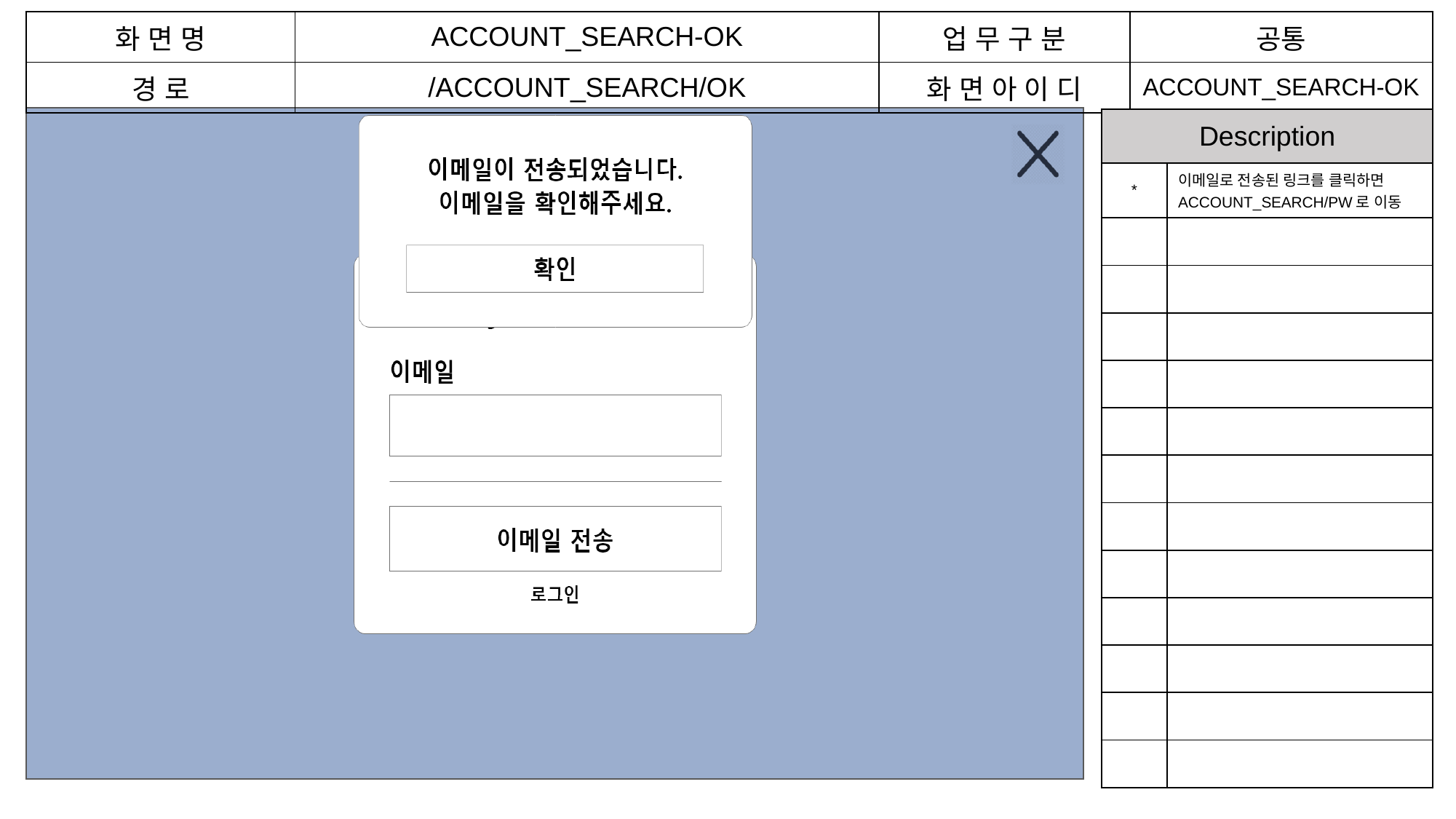

| 화 면 명 | ACCOUNT\_SEARCH-OK | 업 무 구 분 | 공통 |
| --- | --- | --- | --- |
| 경 로 | /ACCOUNT\_SEARCH/OK | 화 면 아 이 디 | ACCOUNT\_SEARCH-OK |

| Description |  |
| --- | --- |
| \* | 이메일로 전송된 링크를 클릭하면 ACCOUNT\_SEARCH/PW로 이동 |
|  |  |
|  |  |
|  |  |
|  |  |
|  |  |
|  |  |
|  |  |
|  |  |
|  |  |
|  |  |
|  |  |
|  |  |